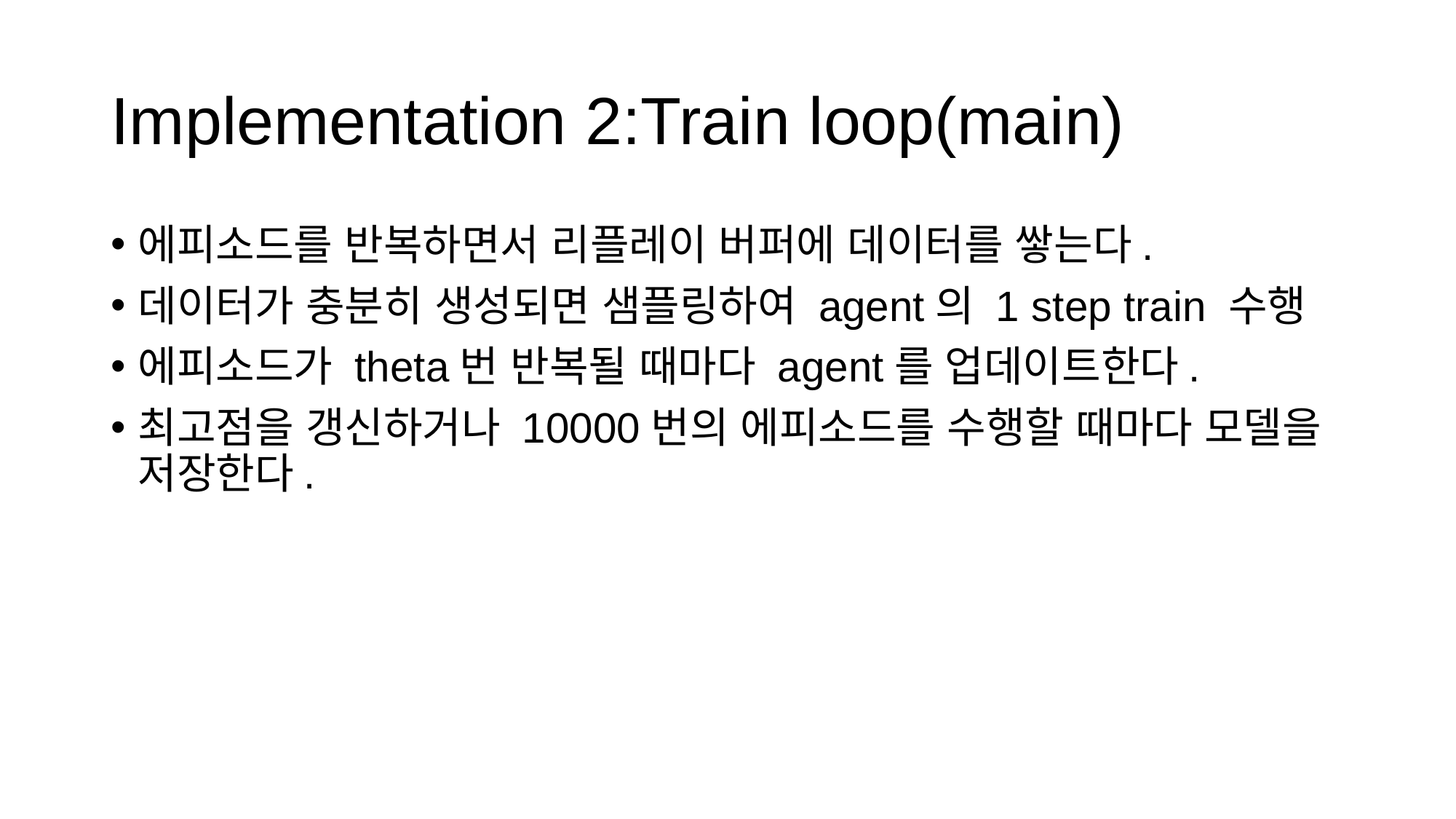

# Implementation 2:Train loop(main)
에피소드를 반복하면서 리플레이 버퍼에 데이터를 쌓는다.
데이터가 충분히 생성되면 샘플링하여 agent의 1 step train 수행
에피소드가 theta번 반복될 때마다 agent를 업데이트한다.
최고점을 갱신하거나 10000번의 에피소드를 수행할 때마다 모델을 저장한다.